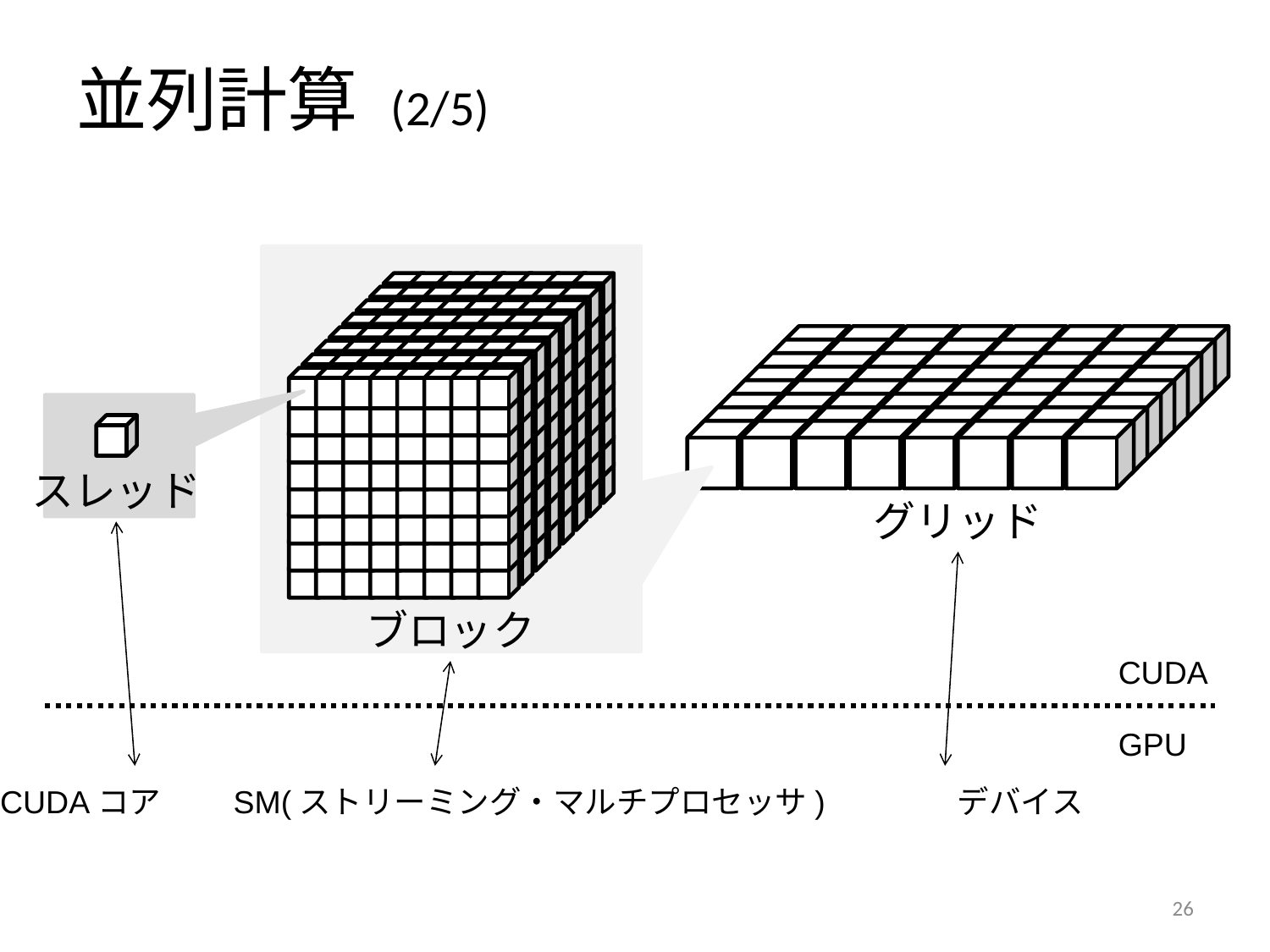

# 並列計算 (2/5)

スレッド
グリッド
ブロック
CUDA

GPU
CUDAコア         SM(ストリーミング・マルチプロセッサ)              デバイス
26